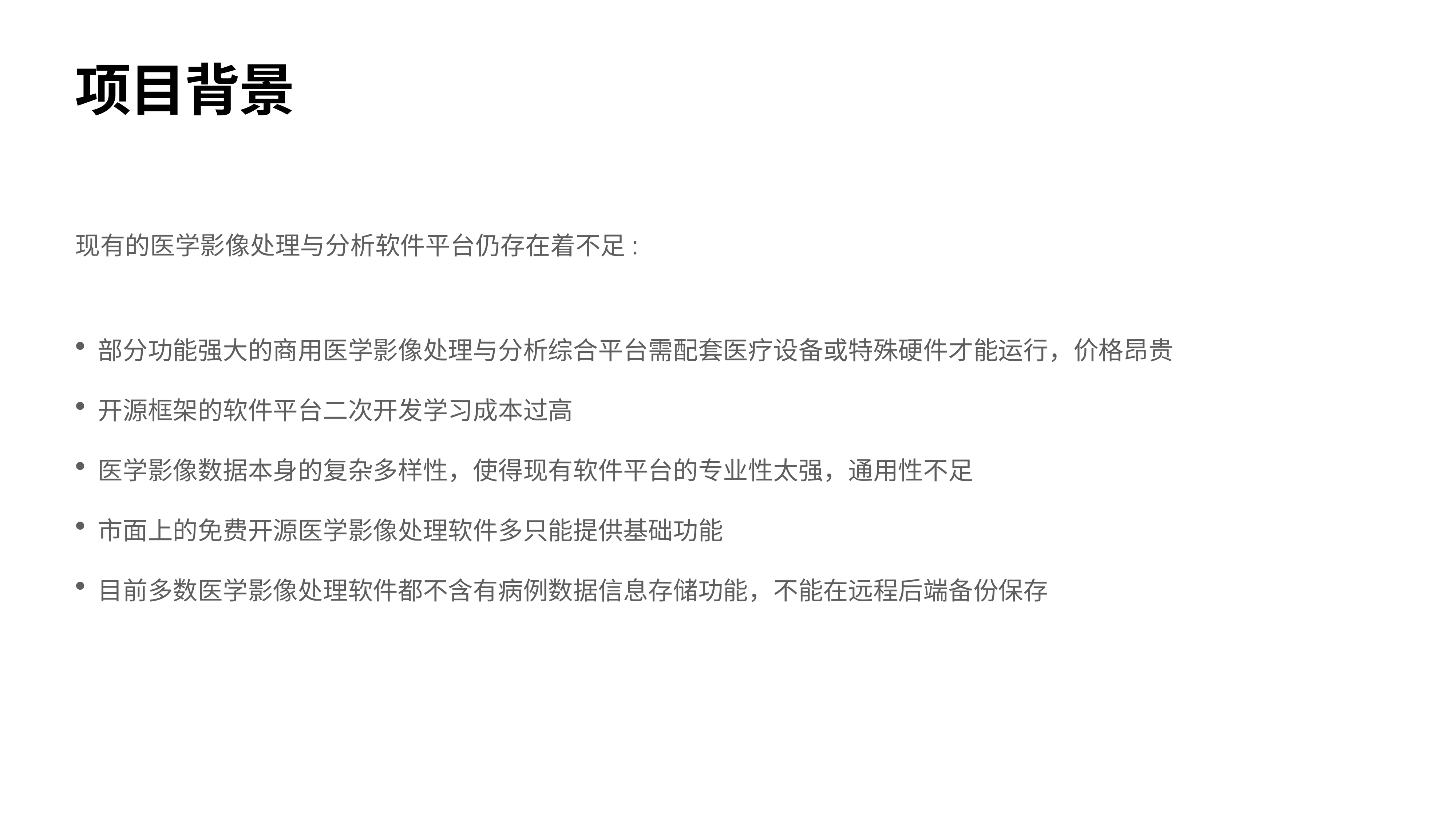

# 项目背景
现有的医学影像处理与分析软件平台仍存在着不足:

部分功能强大的商用医学影像处理与分析综合平台需配套医疗设备或特殊硬件才能运行，价格昂贵
开源框架的软件平台二次开发学习成本过高
医学影像数据本身的复杂多样性，使得现有软件平台的专业性太强，通用性不足
市面上的免费开源医学影像处理软件多只能提供基础功能
目前多数医学影像处理软件都不含有病例数据信息存储功能，不能在远程后端备份保存